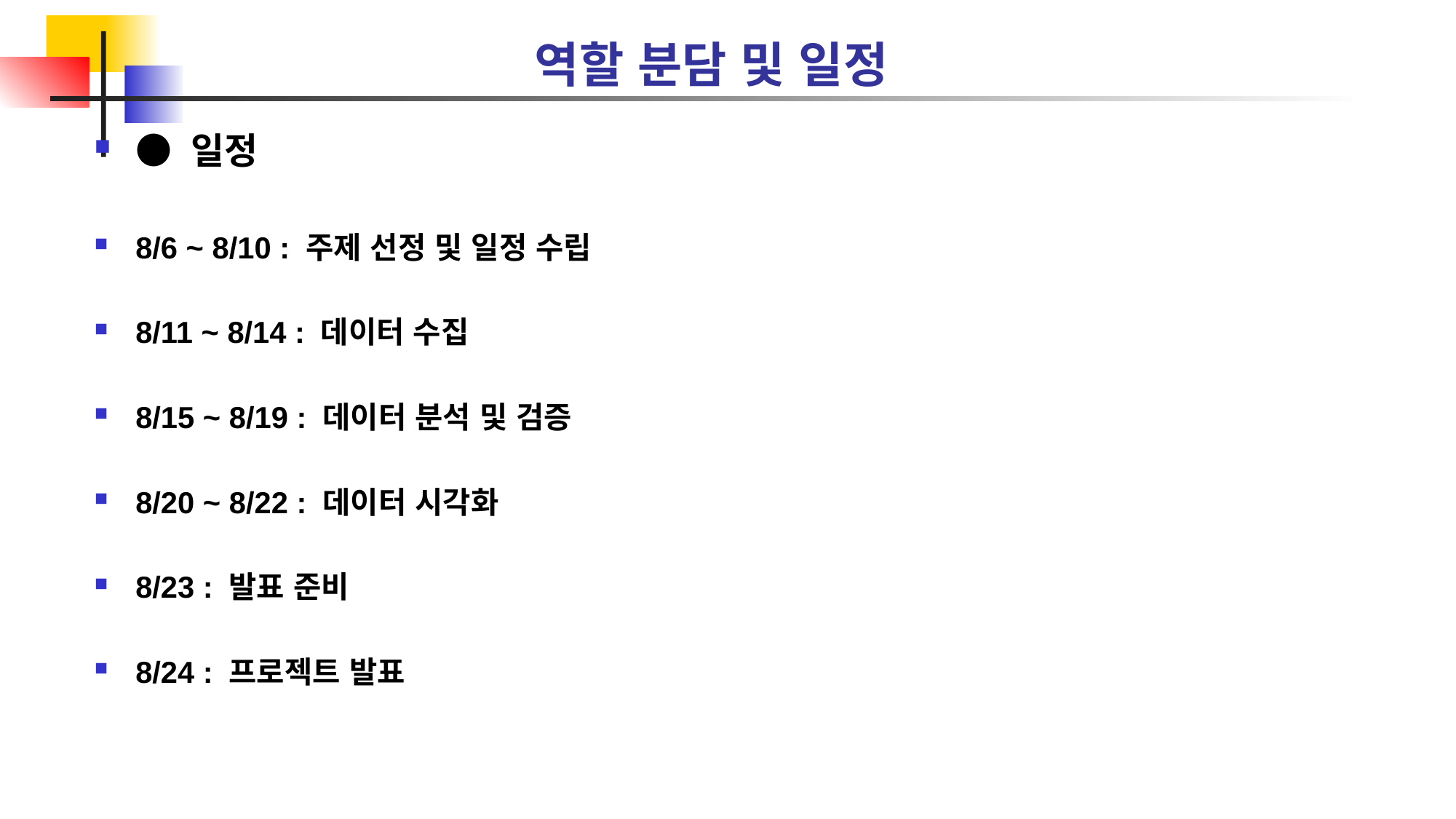

# 역할 분담 및 일정
● 일정

8/6 ~ 8/10 : 주제 선정 및 일정 수립

8/11 ~ 8/14 : 데이터 수집

8/15 ~ 8/19 : 데이터 분석 및 검증

8/20 ~ 8/22 : 데이터 시각화

8/23 : 발표 준비

8/24 : 프로젝트 발표